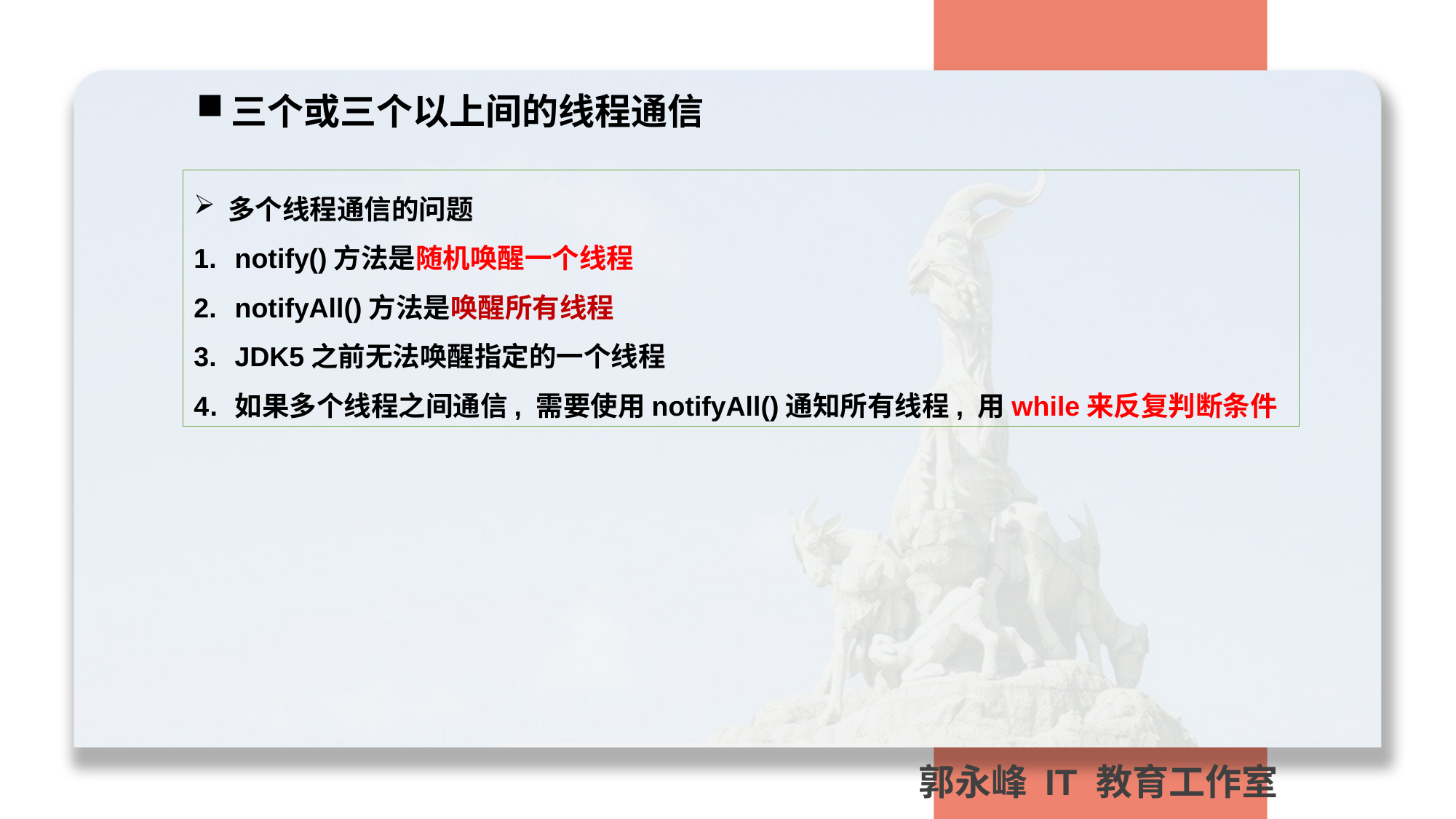

三个或三个以上间的线程通信
多个线程通信的问题
notify()方法是随机唤醒一个线程
notifyAll()方法是唤醒所有线程
JDK5之前无法唤醒指定的一个线程
如果多个线程之间通信, 需要使用notifyAll()通知所有线程, 用while来反复判断条件